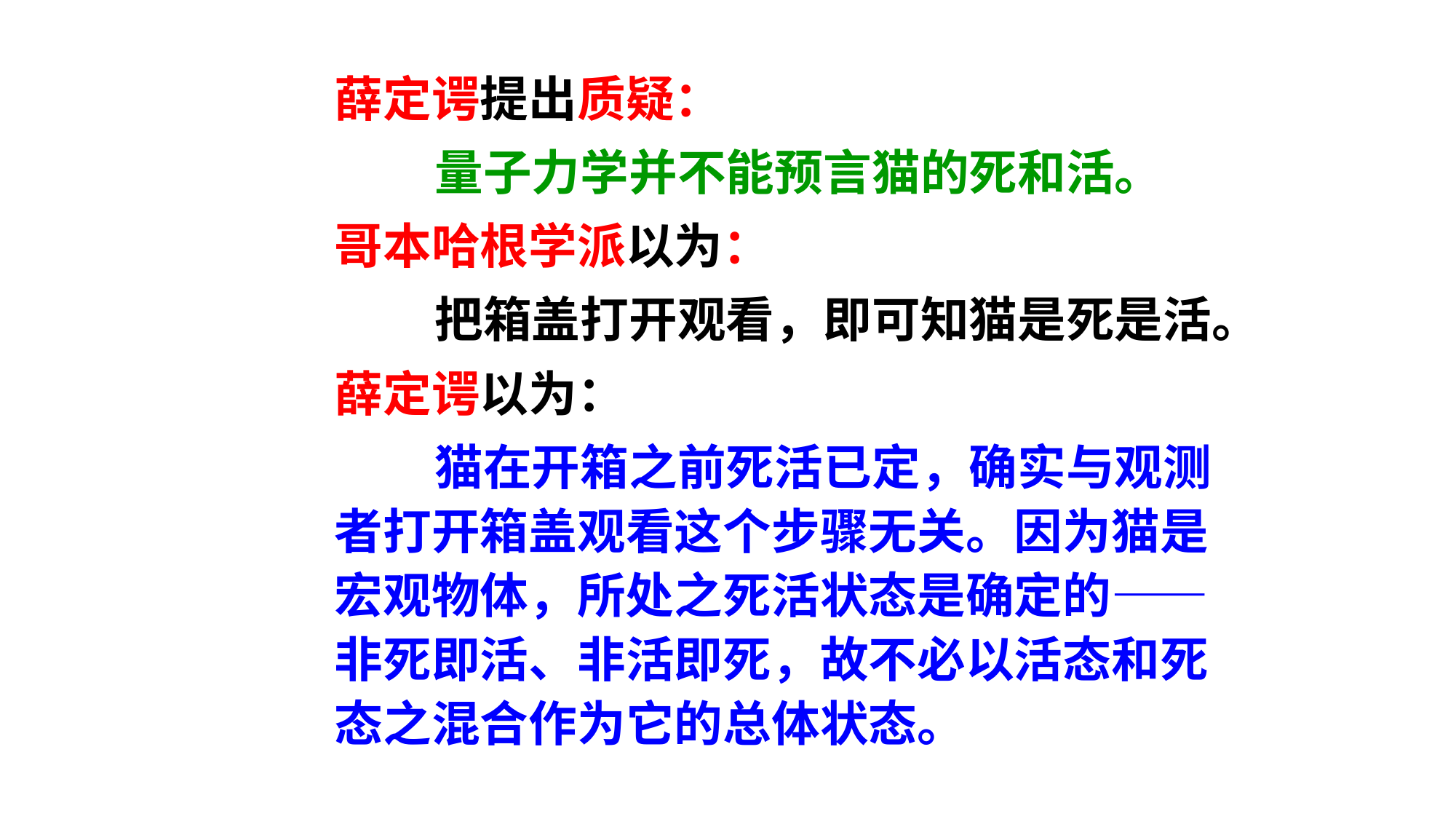

薛定谔提出质疑：
        量子力学并不能预言猫的死和活。
哥本哈根学派以为：
        把箱盖打开观看，即可知猫是死是活。
薛定谔以为：
        猫在开箱之前死活已定，确实与观测者打开箱盖观看这个步骤无关。因为猫是宏观物体，所处之死活状态是确定的——非死即活、非活即死，故不必以活态和死态之混合作为它的总体状态。